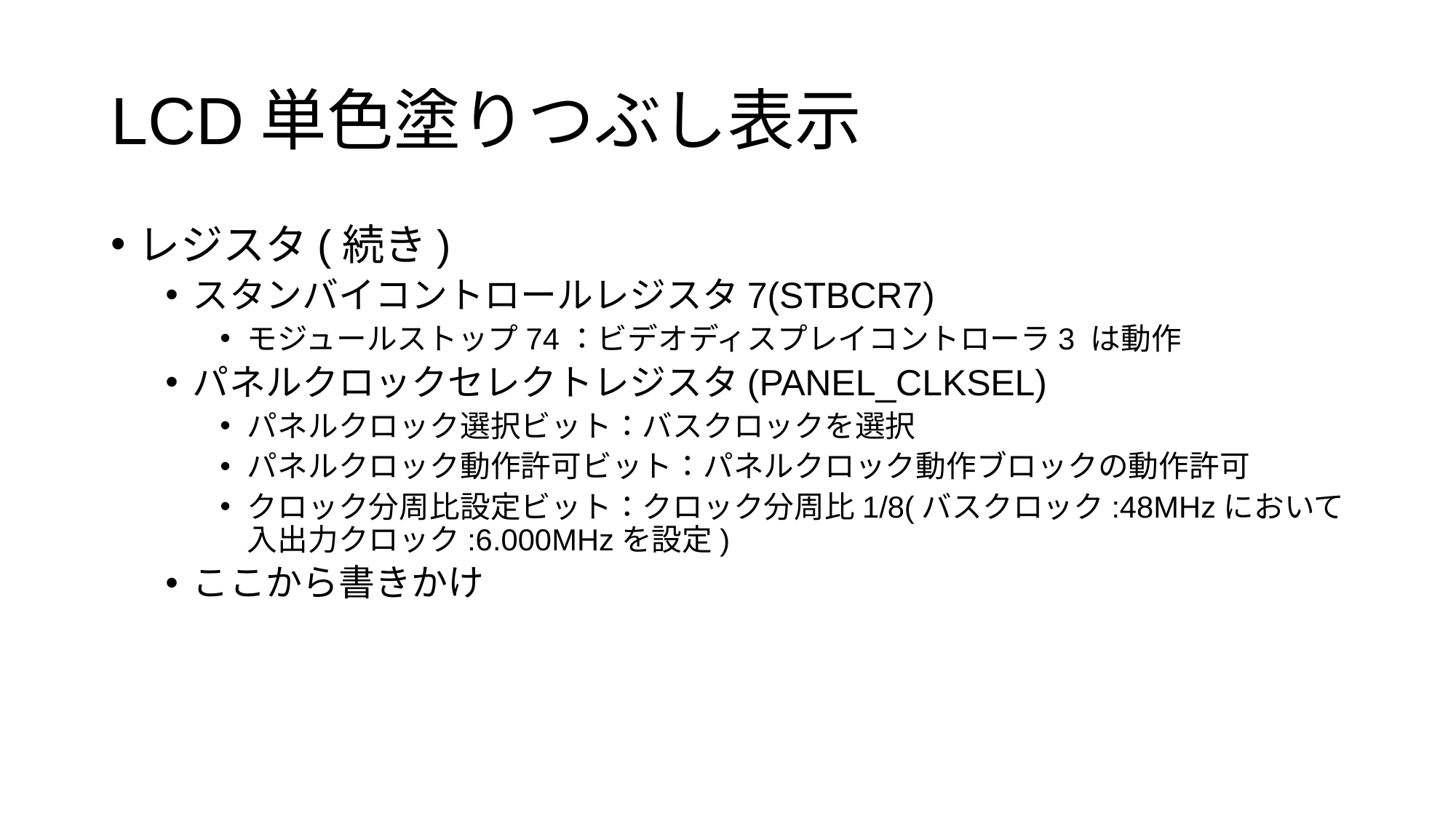

# LCD単色塗りつぶし表示
レジスタ(続き)
スタンバイコントロールレジスタ7(STBCR7)
モジュールストップ74：ビデオディスプレイコントローラ3 は動作
パネルクロックセレクトレジスタ(PANEL_CLKSEL)
パネルクロック選択ビット：バスクロックを選択
パネルクロック動作許可ビット：パネルクロック動作ブロックの動作許可
クロック分周比設定ビット：クロック分周比1/8(バスクロック:48MHzにおいて入出力クロック:6.000MHzを設定)
ここから書きかけ